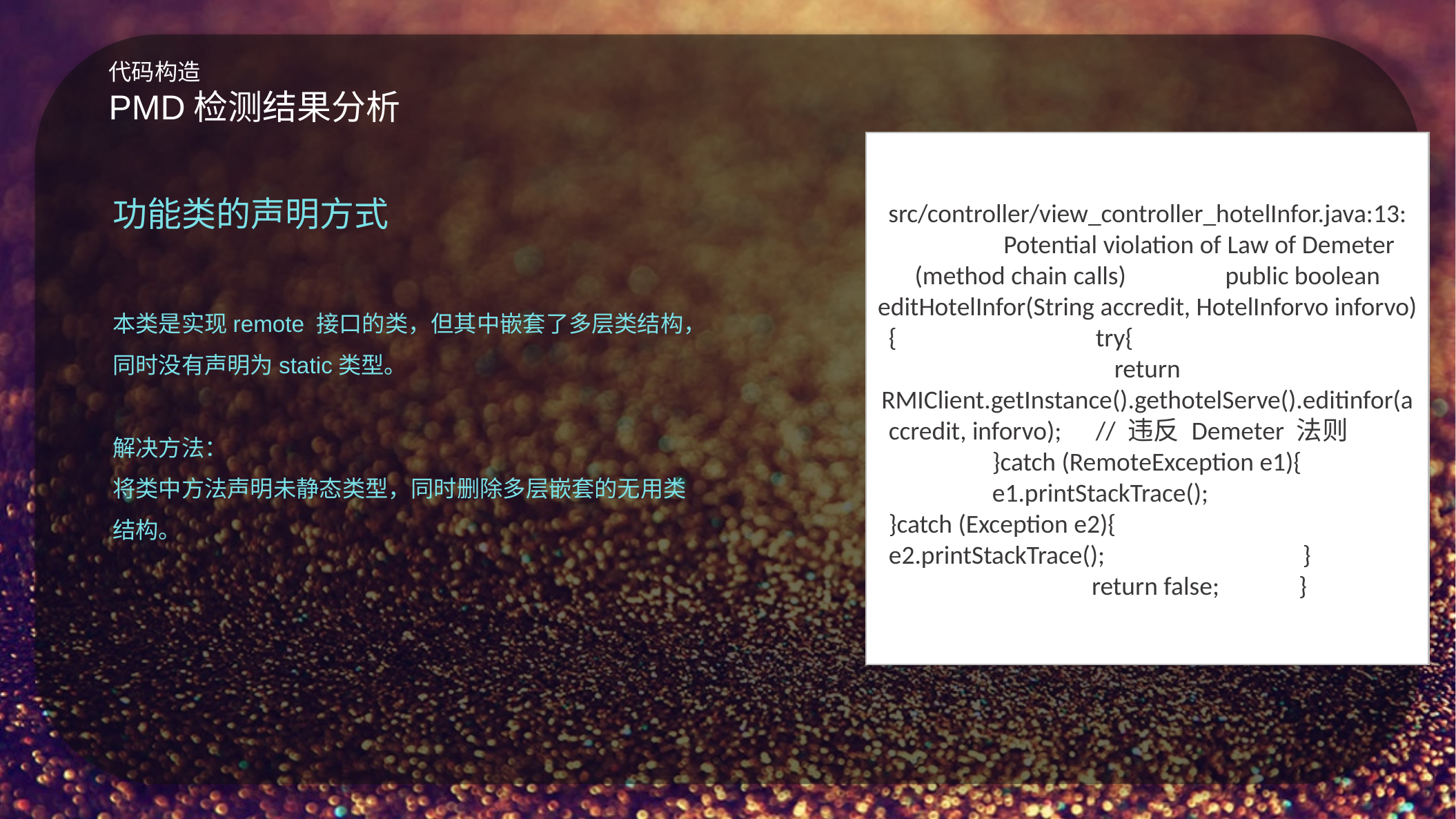

代码构造
PMD检测结果分析
src/controller/view_controller_hotelInfor.java:13:	Potential violation of Law of Demeter (method chain calls)	public boolean editHotelInfor(String accredit, HotelInforvo inforvo){		try{			return RMIClient.getInstance().gethotelServe().editinfor(accredit, inforvo);	// 违反 Demeter 法则		}catch (RemoteException e1){			e1.printStackTrace();		}catch (Exception e2){			e2.printStackTrace();		}		return false;	}
功能类的声明方式

本类是实现remote 接口的类，但其中嵌套了多层类结构，
同时没有声明为static类型。

解决方法：
将类中方法声明未静态类型，同时删除多层嵌套的无用类
结构。